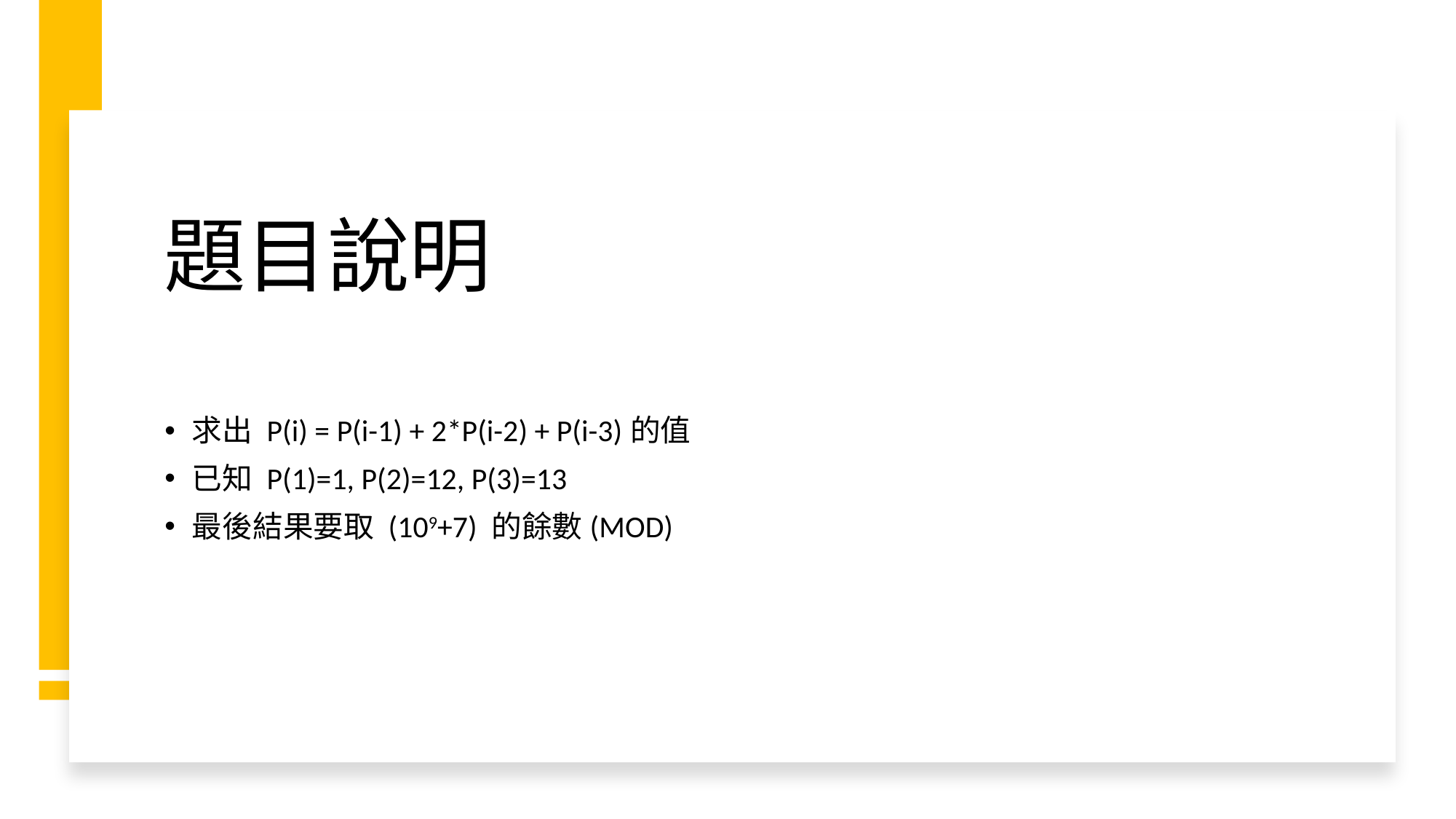

# 題目說明

求出 P(i) = P(i-1) + 2*P(i-2) + P(i-3)的值
已知 P(1)=1, P(2)=12, P(3)=13
最後結果要取 (109+7) 的餘數(MOD)